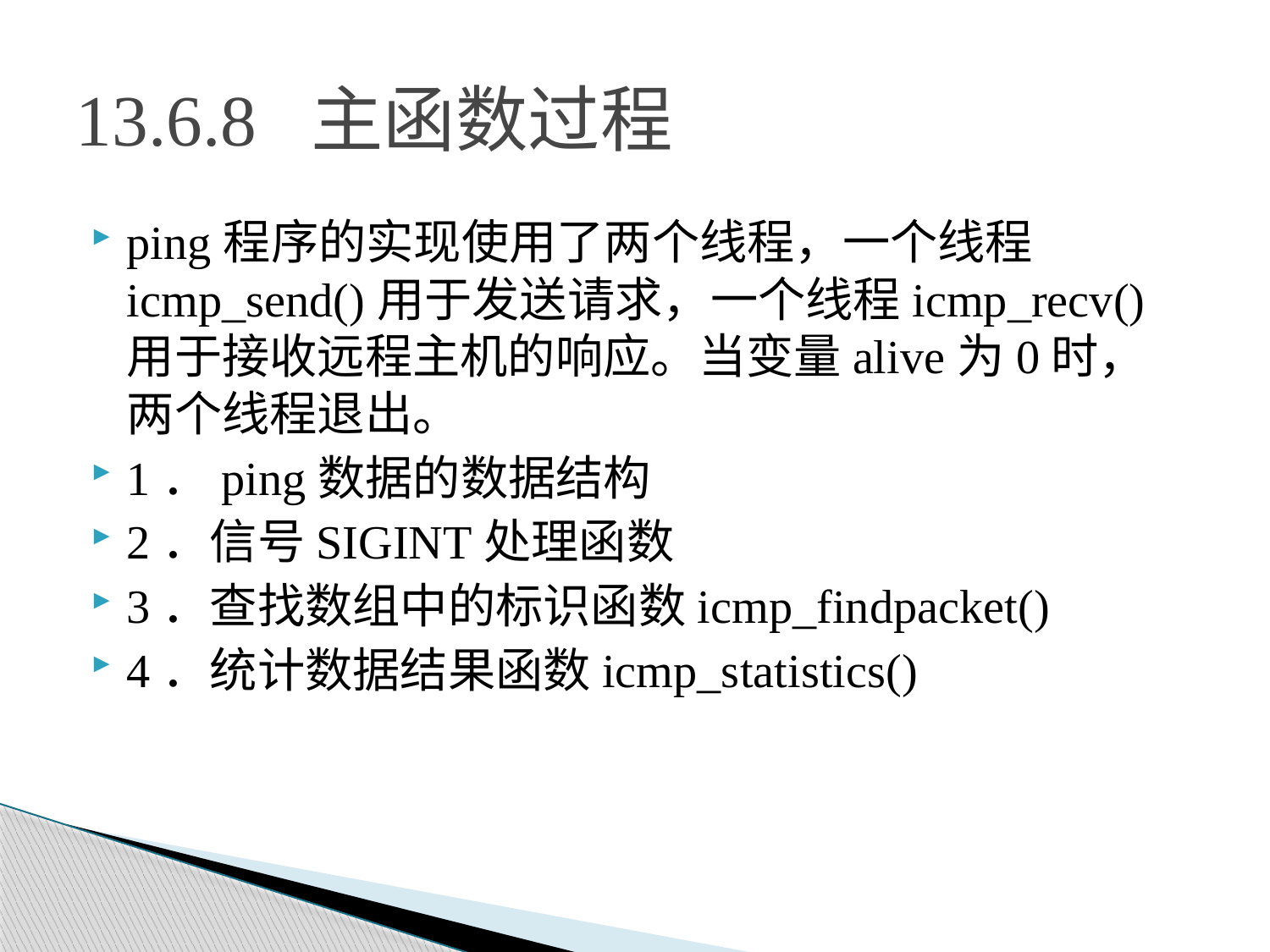

# 13.6.8  主函数过程
ping程序的实现使用了两个线程，一个线程icmp_send()用于发送请求，一个线程icmp_recv()用于接收远程主机的响应。当变量alive为0时，两个线程退出。
1．ping数据的数据结构
2．信号SIGINT处理函数
3．查找数组中的标识函数icmp_findpacket()
4．统计数据结果函数icmp_statistics()